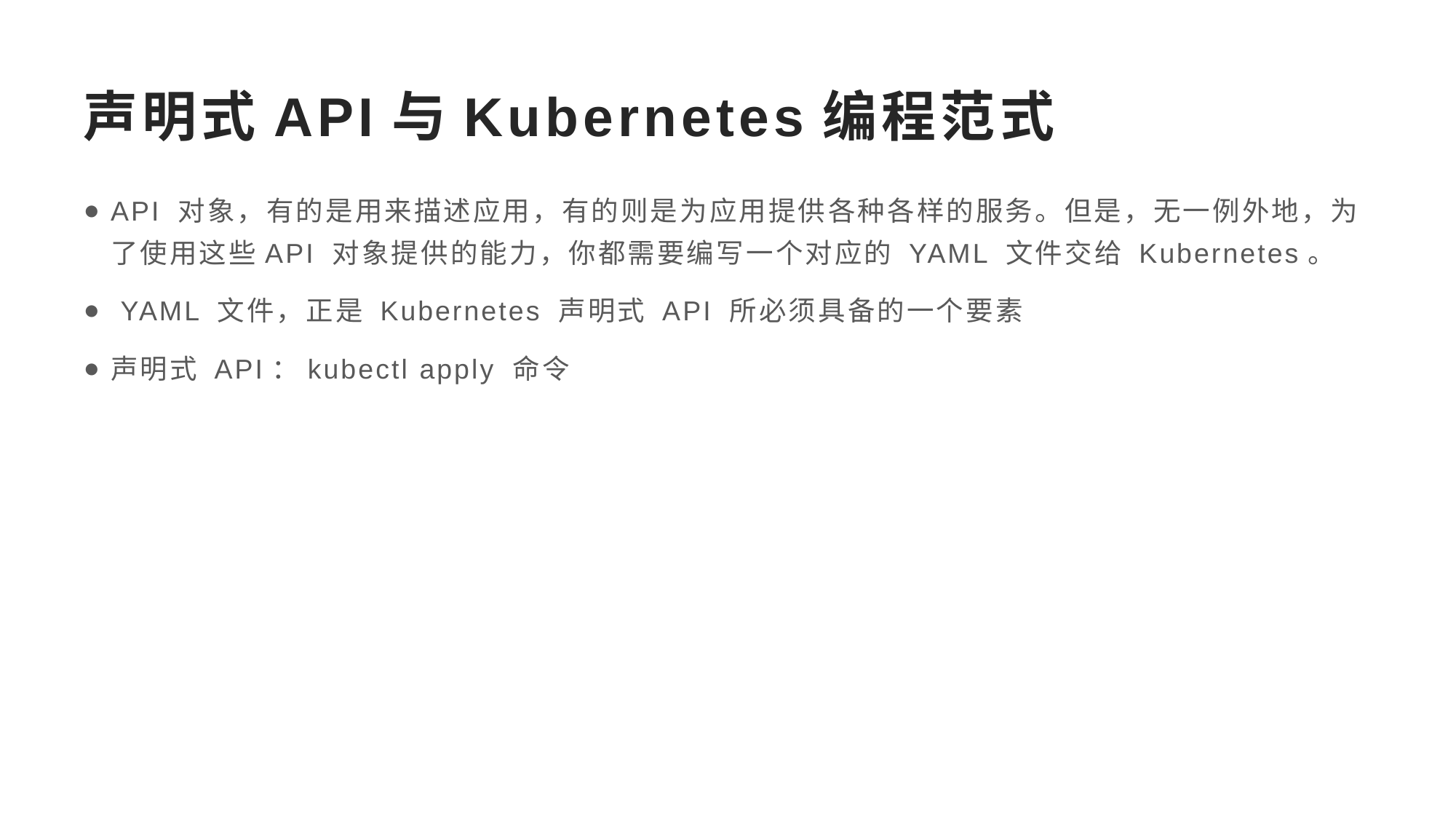

# 声明式API与Kubernetes编程范式
API 对象，有的是用来描述应用，有的则是为应用提供各种各样的服务。但是，无一例外地，为了使用这些API 对象提供的能力，你都需要编写一个对应的 YAML 文件交给 Kubernetes。
 YAML 文件，正是 Kubernetes 声明式 API 所必须具备的一个要素
声明式 API：kubectl apply 命令